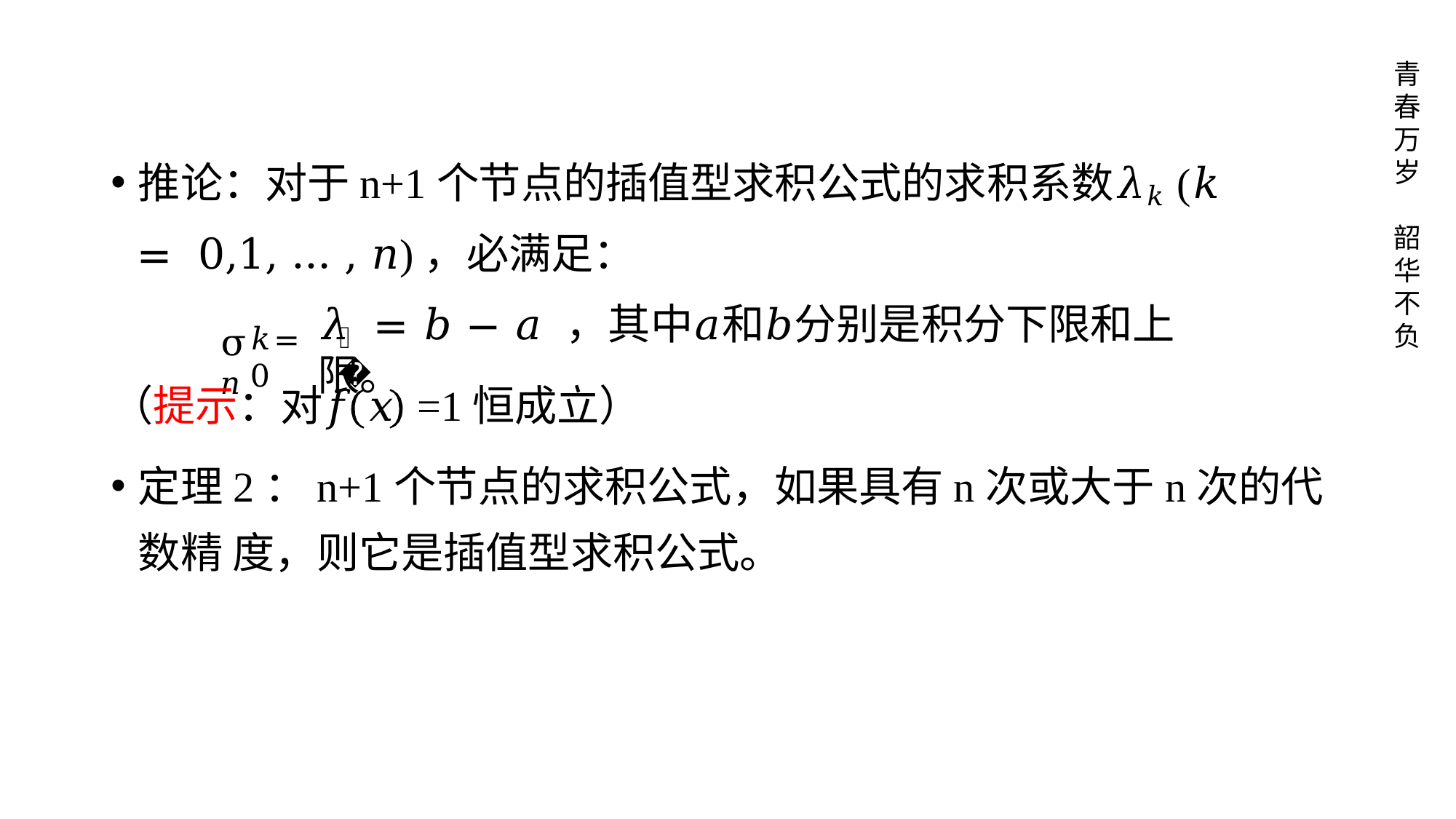

青 春 万 岁
推论：对于n+1个节点的插值型求积公式的求积系数𝜆𝑘(𝑘 =  0,1, … , 𝑛)，必满足：
韶 华 不 负
σ𝑛
𝜆	= 𝑏 − 𝑎 ，其中𝑎和𝑏分别是积分下限和上限。
𝑘
𝑘=0
（提示：对𝑓	𝑥	=1恒成立）
定理2：n+1个节点的求积公式，如果具有n次或大于n次的代数精 度，则它是插值型求积公式。